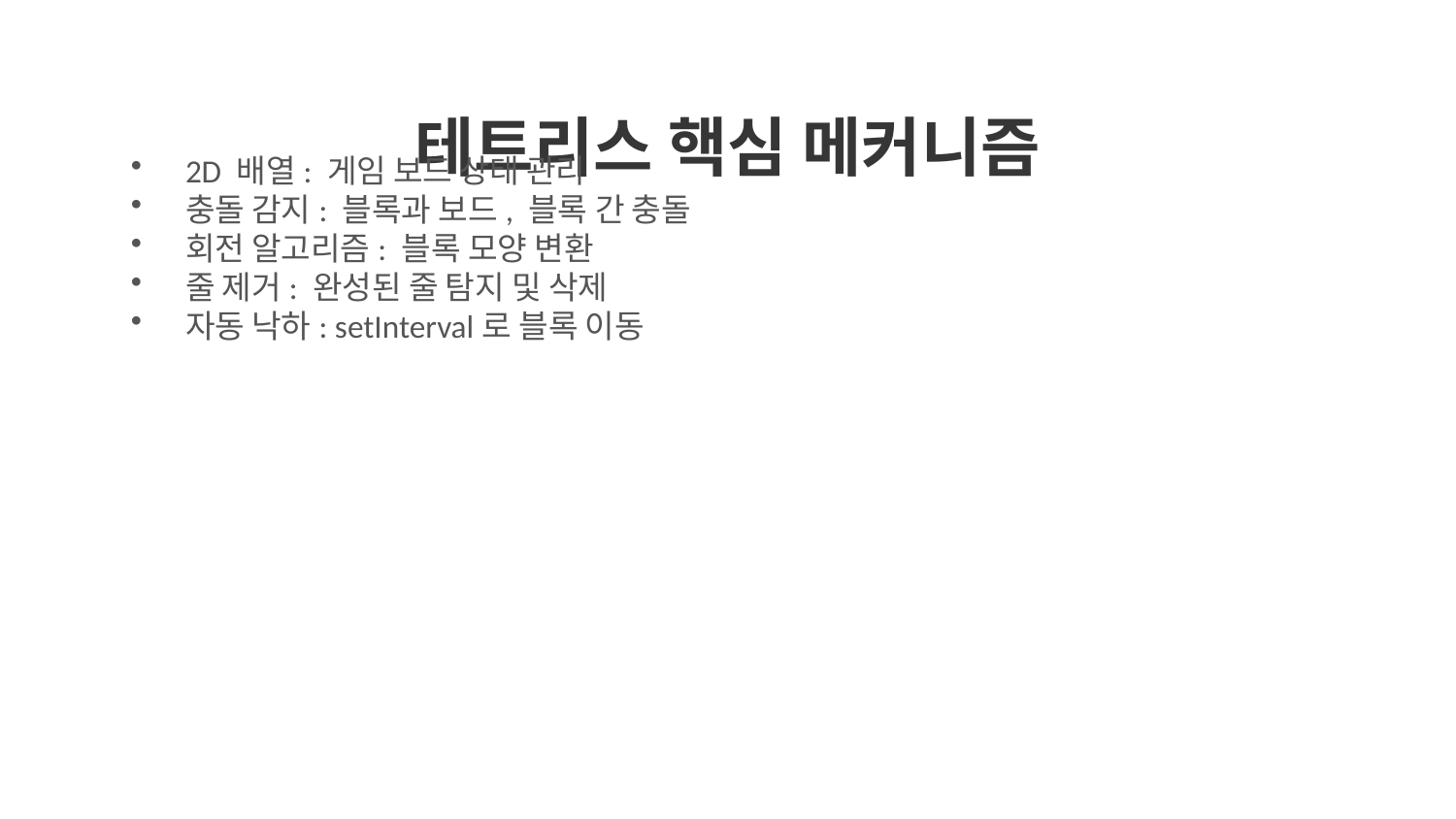

테트리스 핵심 메커니즘
2D 배열: 게임 보드 상태 관리
충돌 감지: 블록과 보드, 블록 간 충돌
회전 알고리즘: 블록 모양 변환
줄 제거: 완성된 줄 탐지 및 삭제
자동 낙하: setInterval로 블록 이동